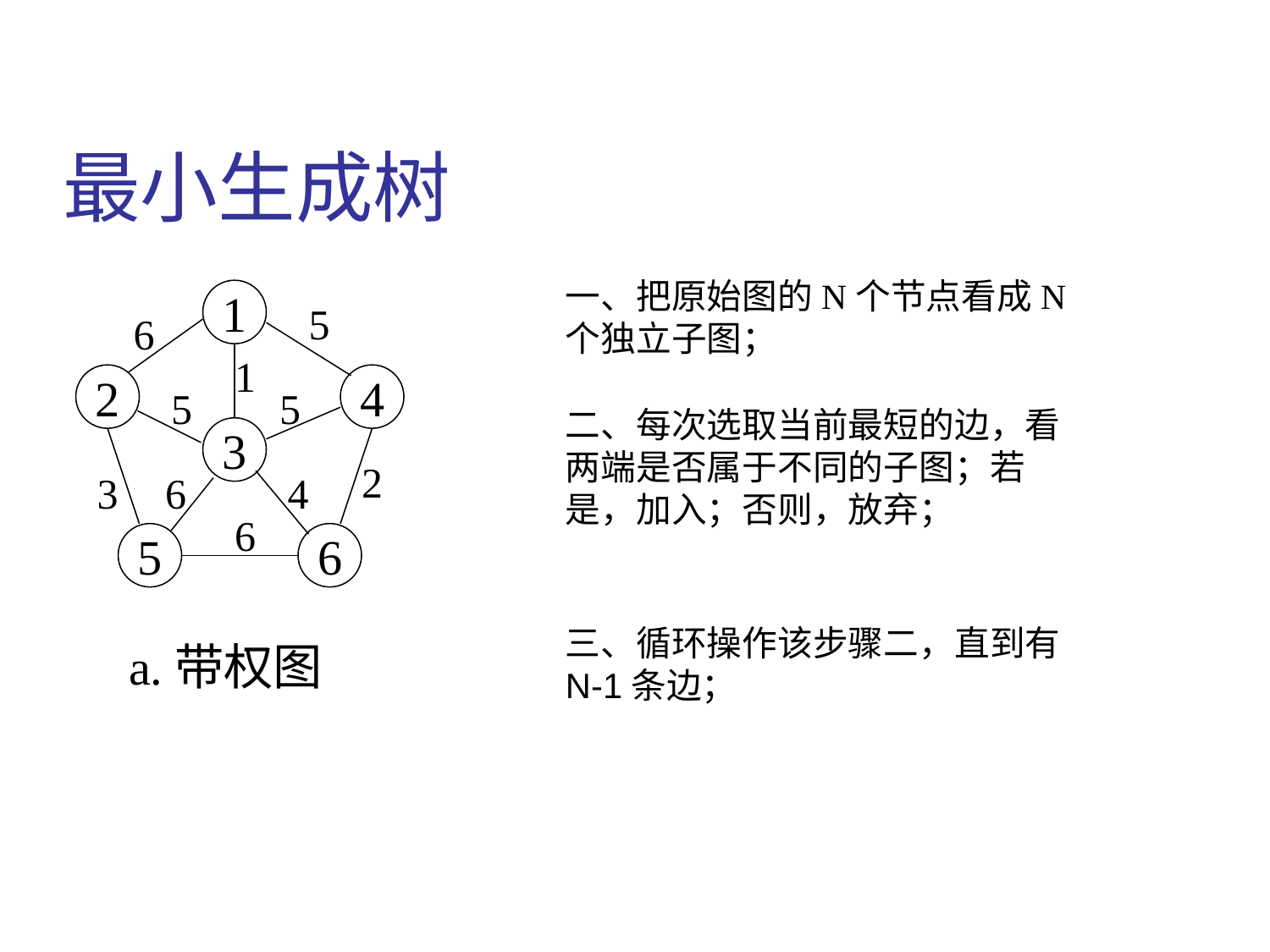

# 最小生成树
一、把原始图的N个节点看成N个独立子图；
1

5
6
1
5
5
2
3
6
4
6

2

4

3

5

6

二、每次选取当前最短的边，看两端是否属于不同的子图；若是，加入；否则，放弃；
三、循环操作该步骤二，直到有N-1条边；
a.带权图